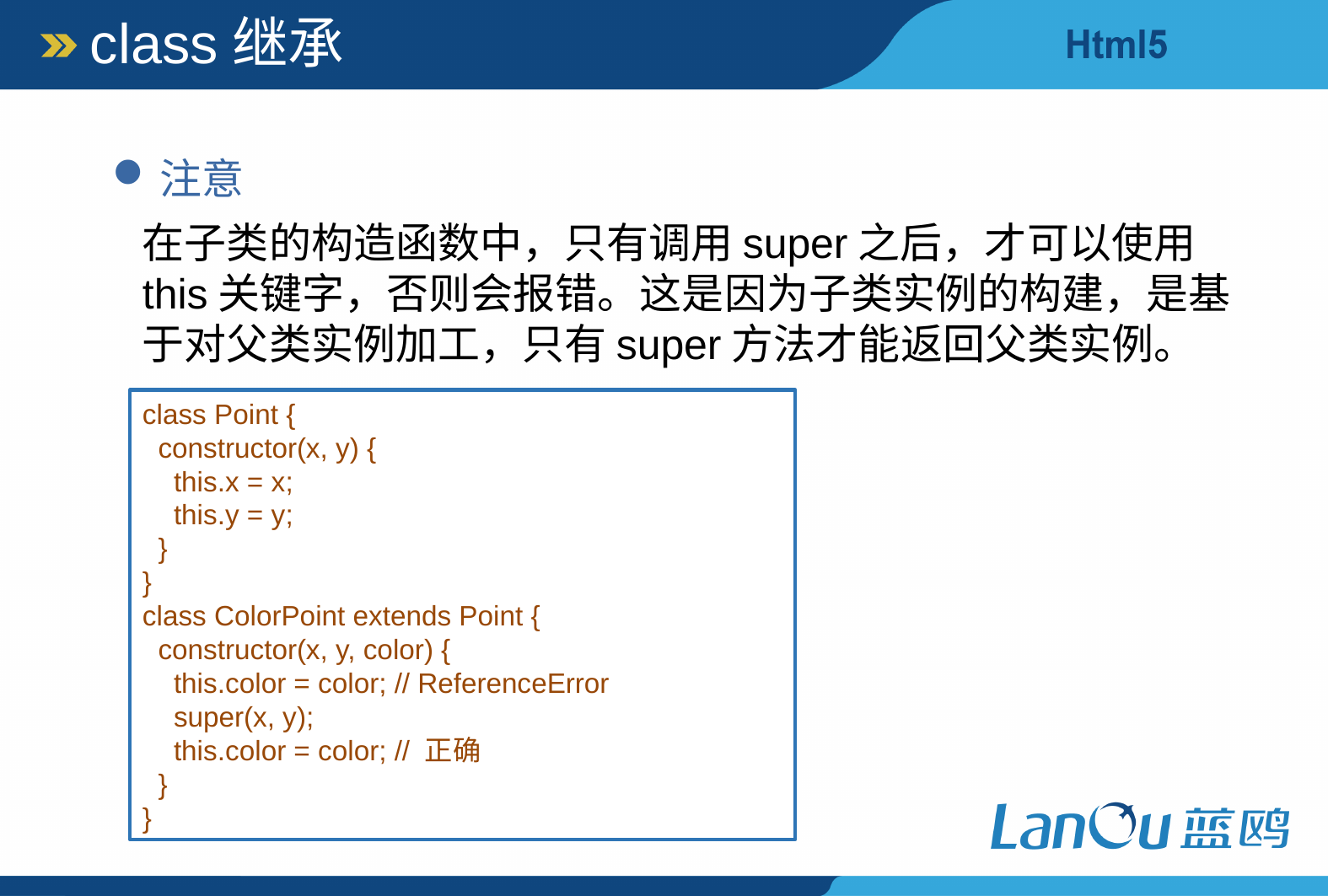

class继承
注意
在子类的构造函数中，只有调用super之后，才可以使用this关键字，否则会报错。这是因为子类实例的构建，是基于对父类实例加工，只有super方法才能返回父类实例。
class Point {
  constructor(x, y) {
    this.x = x;
    this.y = y;
  }
}
class ColorPoint extends Point {
  constructor(x, y, color) {
    this.color = color; // ReferenceError
    super(x, y);
    this.color = color; // 正确
  }
}